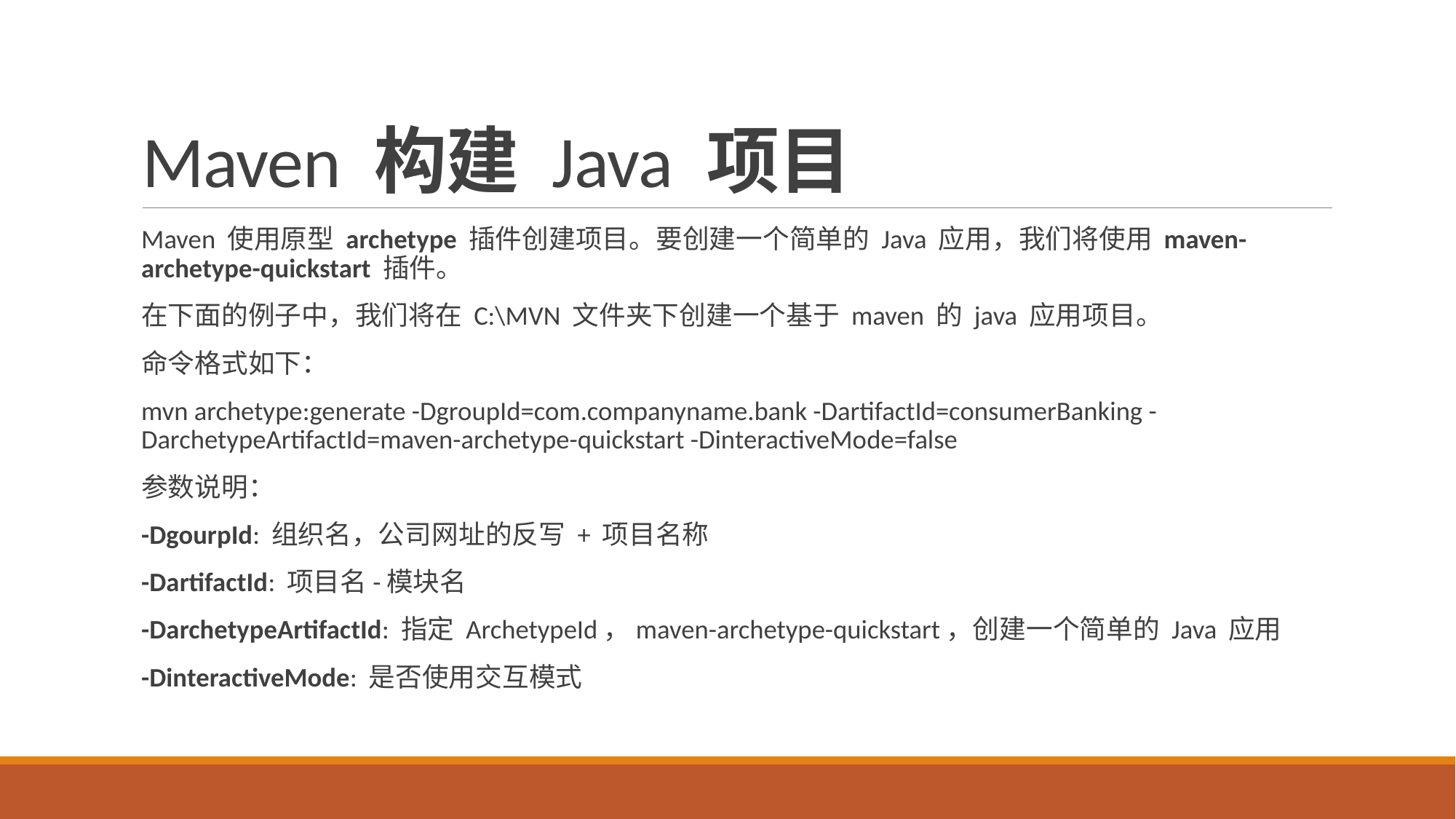

# Maven 构建 Java 项目
Maven 使用原型 archetype 插件创建项目。要创建一个简单的 Java 应用，我们将使用 maven-archetype-quickstart 插件。
在下面的例子中，我们将在 C:\MVN 文件夹下创建一个基于 maven 的 java 应用项目。
命令格式如下：
mvn archetype:generate -DgroupId=com.companyname.bank -DartifactId=consumerBanking -DarchetypeArtifactId=maven-archetype-quickstart -DinteractiveMode=false
参数说明：
-DgourpId: 组织名，公司网址的反写 + 项目名称
-DartifactId: 项目名-模块名
-DarchetypeArtifactId: 指定 ArchetypeId，maven-archetype-quickstart，创建一个简单的 Java 应用
-DinteractiveMode: 是否使用交互模式